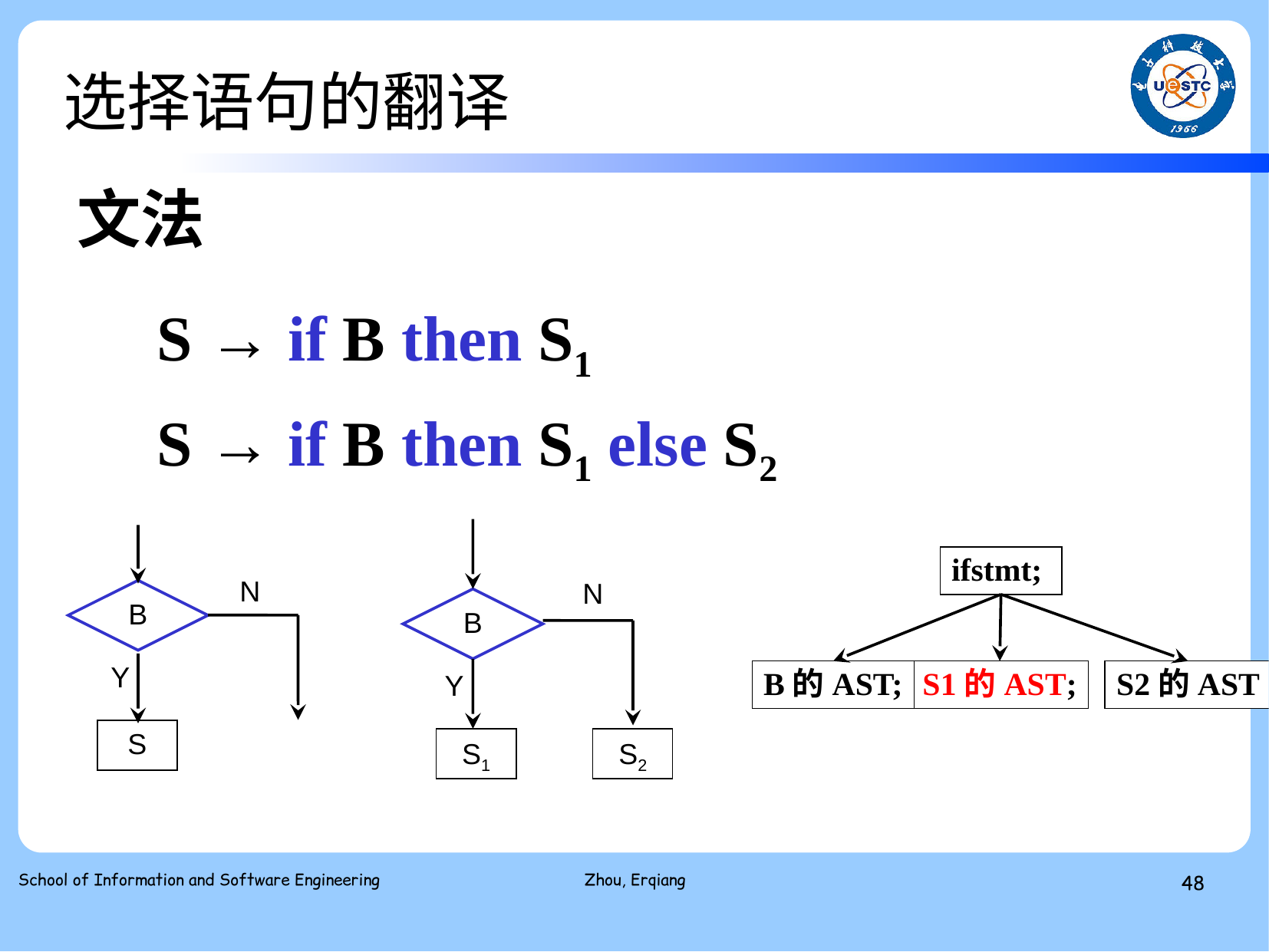

# 选择语句的翻译
文法
     S → if B then S1
     S → if B then S1 else S2

N
B

Y
S1
S2

N
B

Y

S
ifstmt;
B的AST;
S1的AST;
S2的AST
School of Information and Software Engineering
Zhou, Erqiang
48